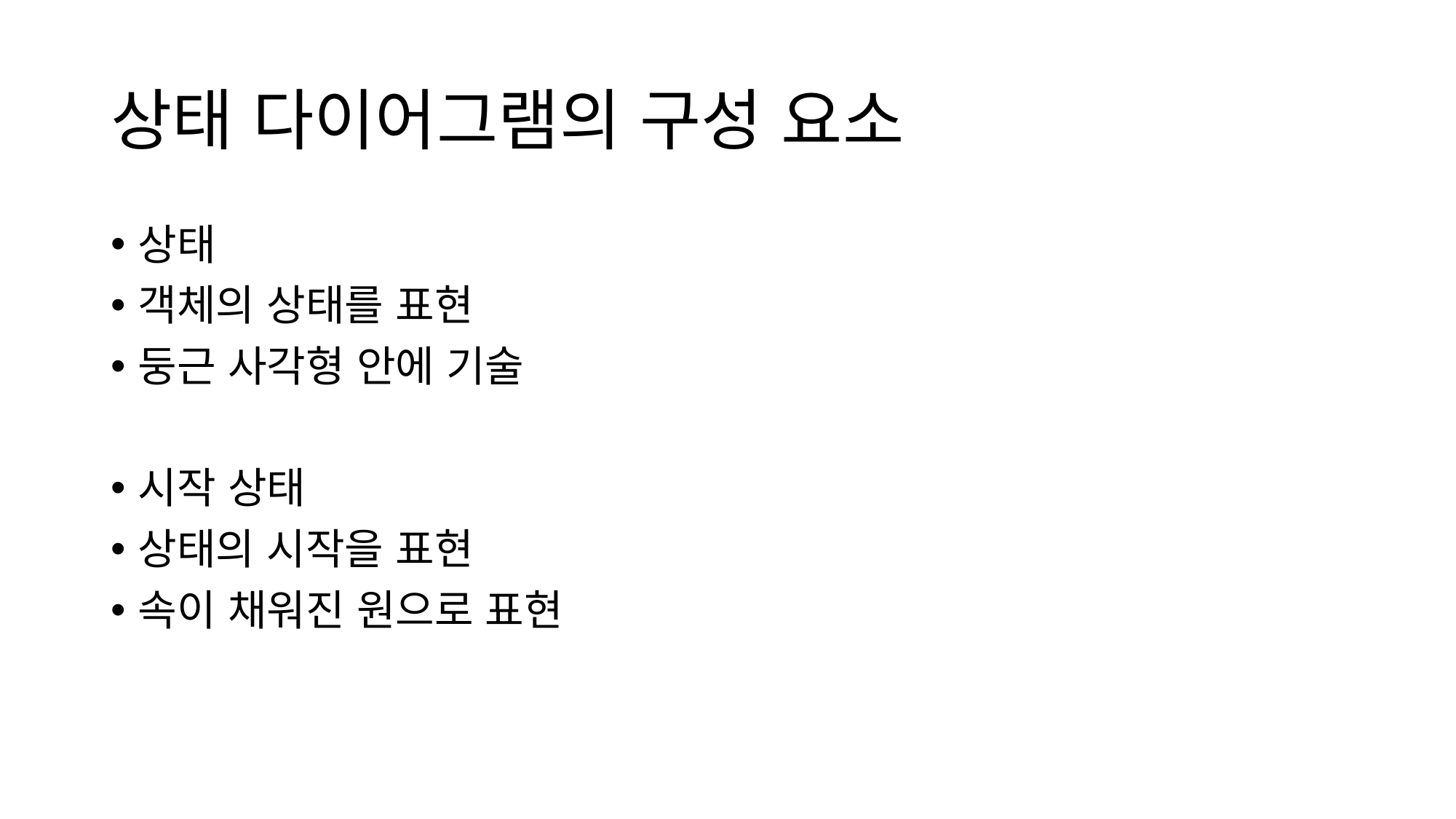

# 상태 다이어그램의 구성 요소
상태
객체의 상태를 표현
둥근 사각형 안에 기술

시작 상태
상태의 시작을 표현
속이 채워진 원으로 표현